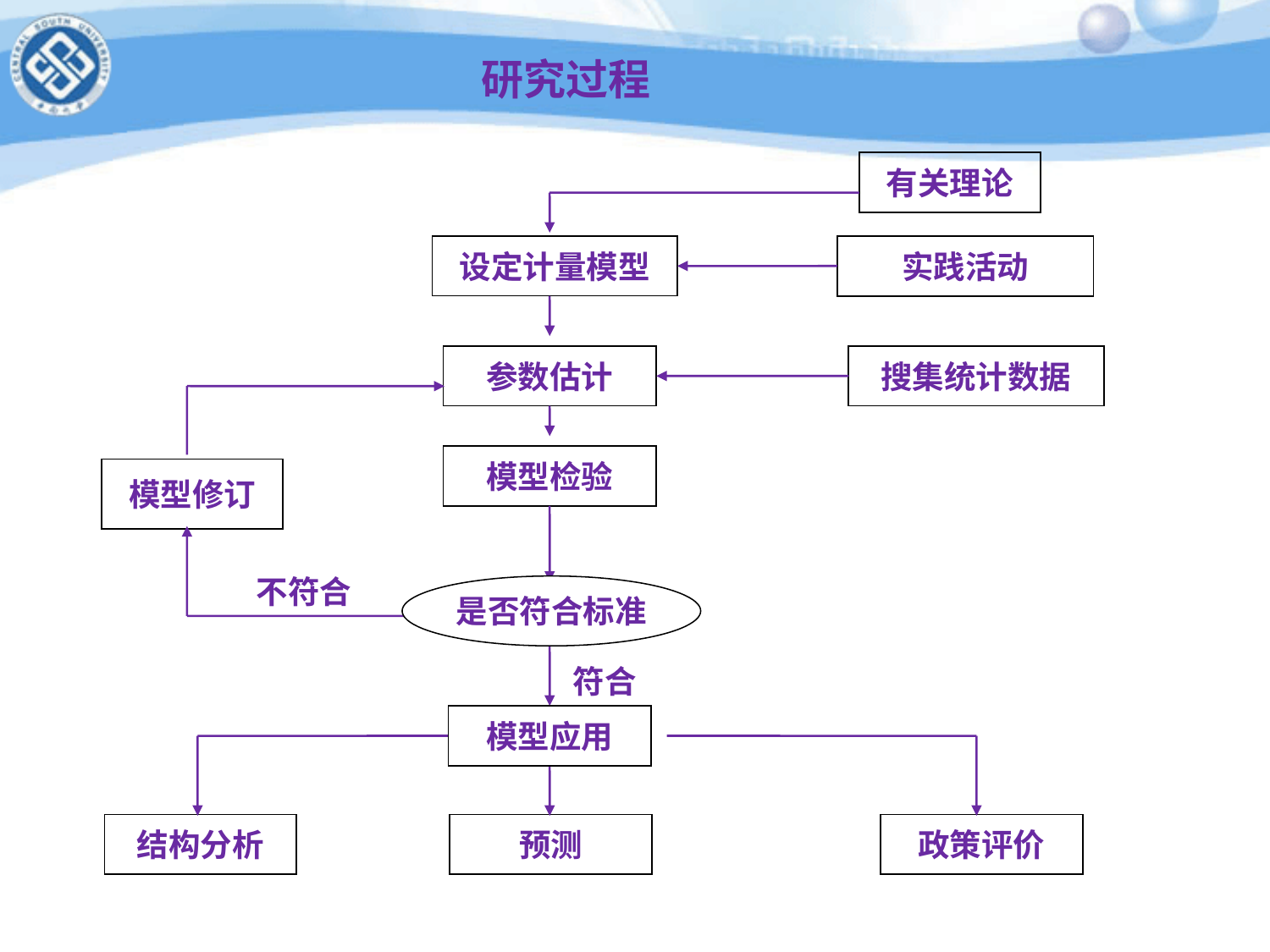

研究过程
有关理论

设定计量模型
实践活动

参数估计
搜集统计数据

模型检验
模型修订

不符合
是否符合标准

符合
模型应用

结构分析
预测
政策评价